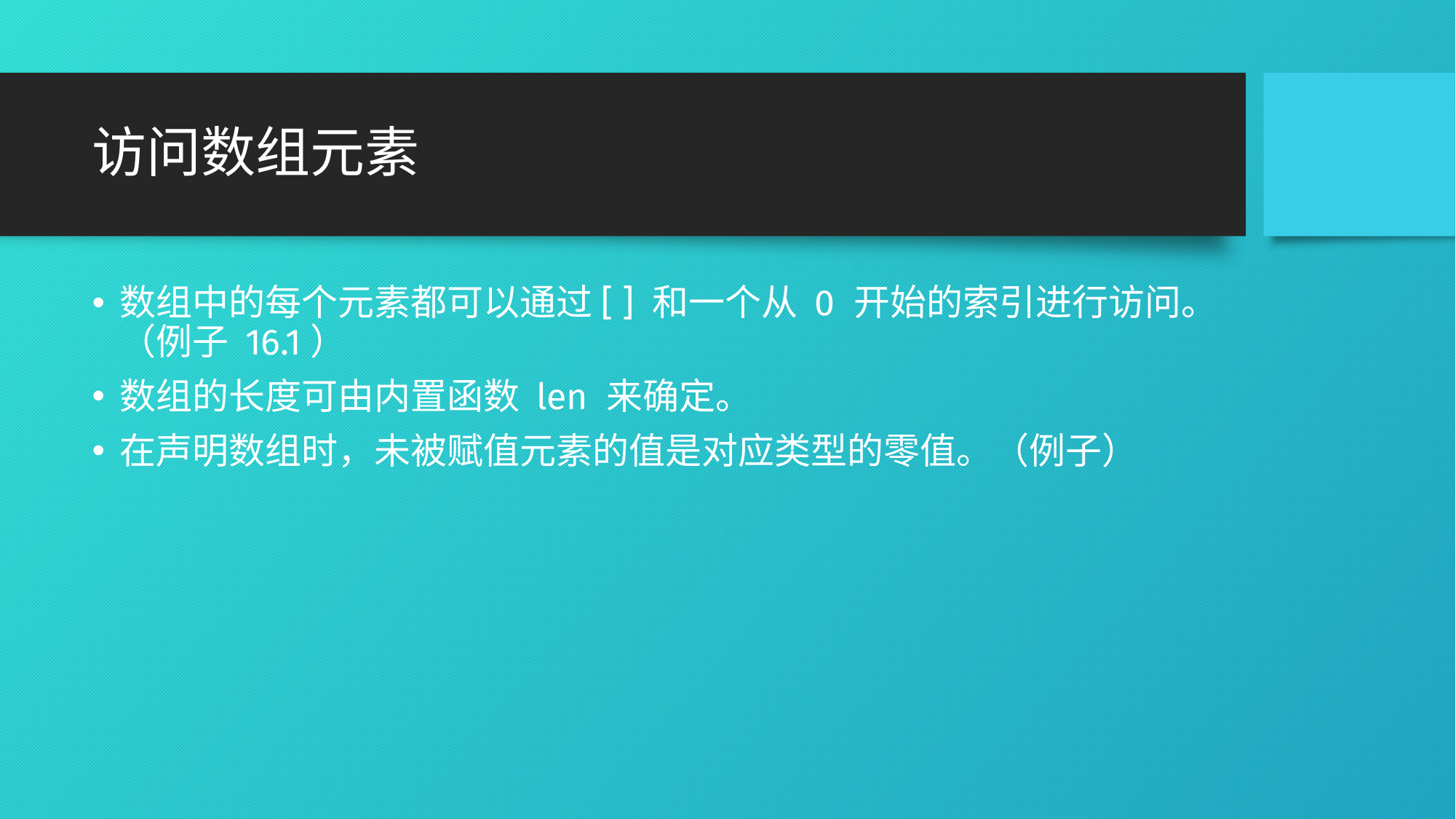

# 访问数组元素
数组中的每个元素都可以通过[ ] 和一个从 0 开始的索引进行访问。（例子 16.1）
数组的长度可由内置函数 len 来确定。
在声明数组时，未被赋值元素的值是对应类型的零值。（例子）